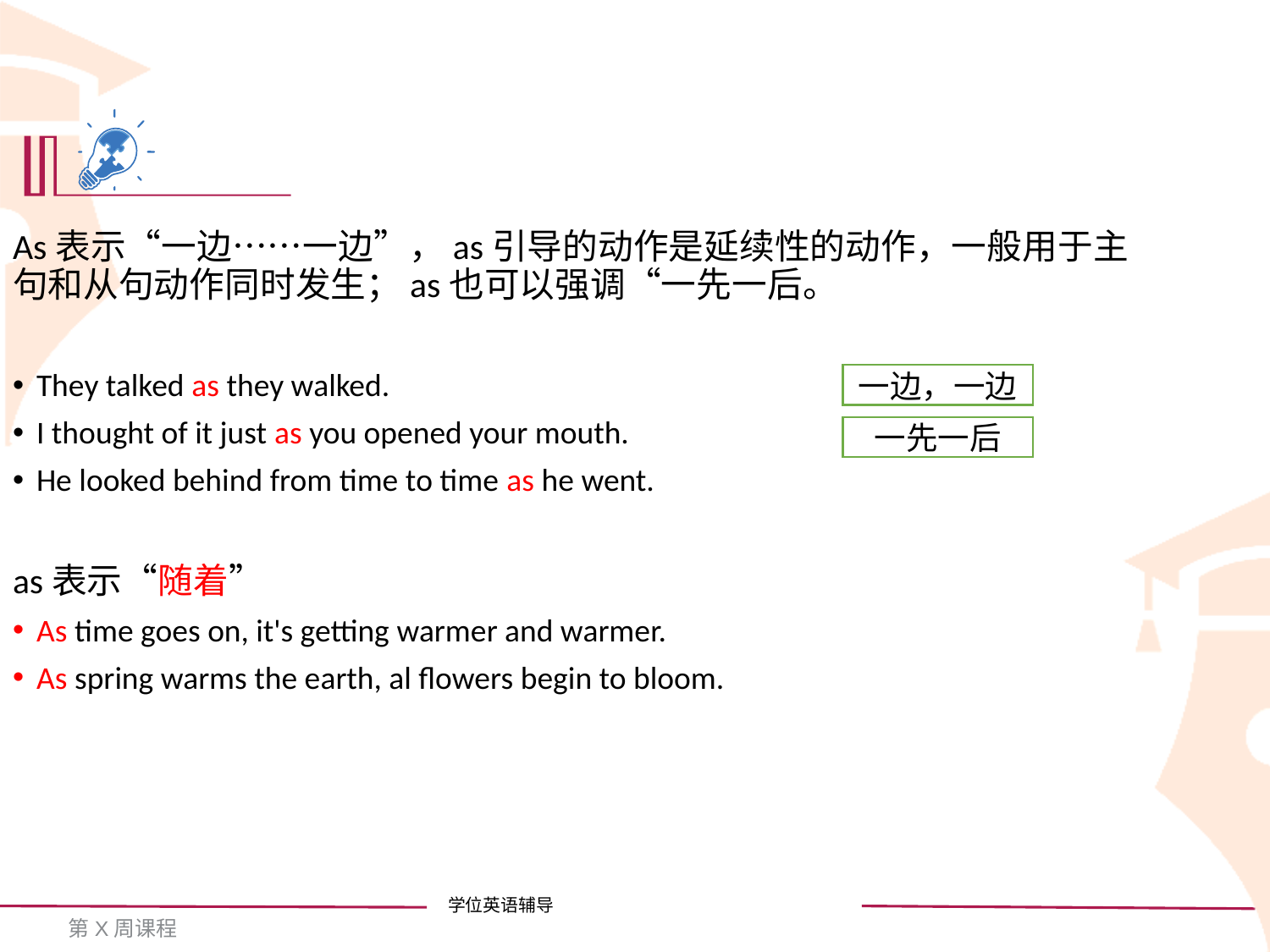

As表示“一边……一边”，as引导的动作是延续性的动作，一般用于主句和从句动作同时发生；as也可以强调“一先一后。

They talked as they walked.
I thought of it just as you opened your mouth.
He looked behind from time to time as he went.

as表示“随着”
As time goes on, it's getting warmer and warmer.
As spring warms the earth, al flowers begin to bloom.

一边，一边
一先一后